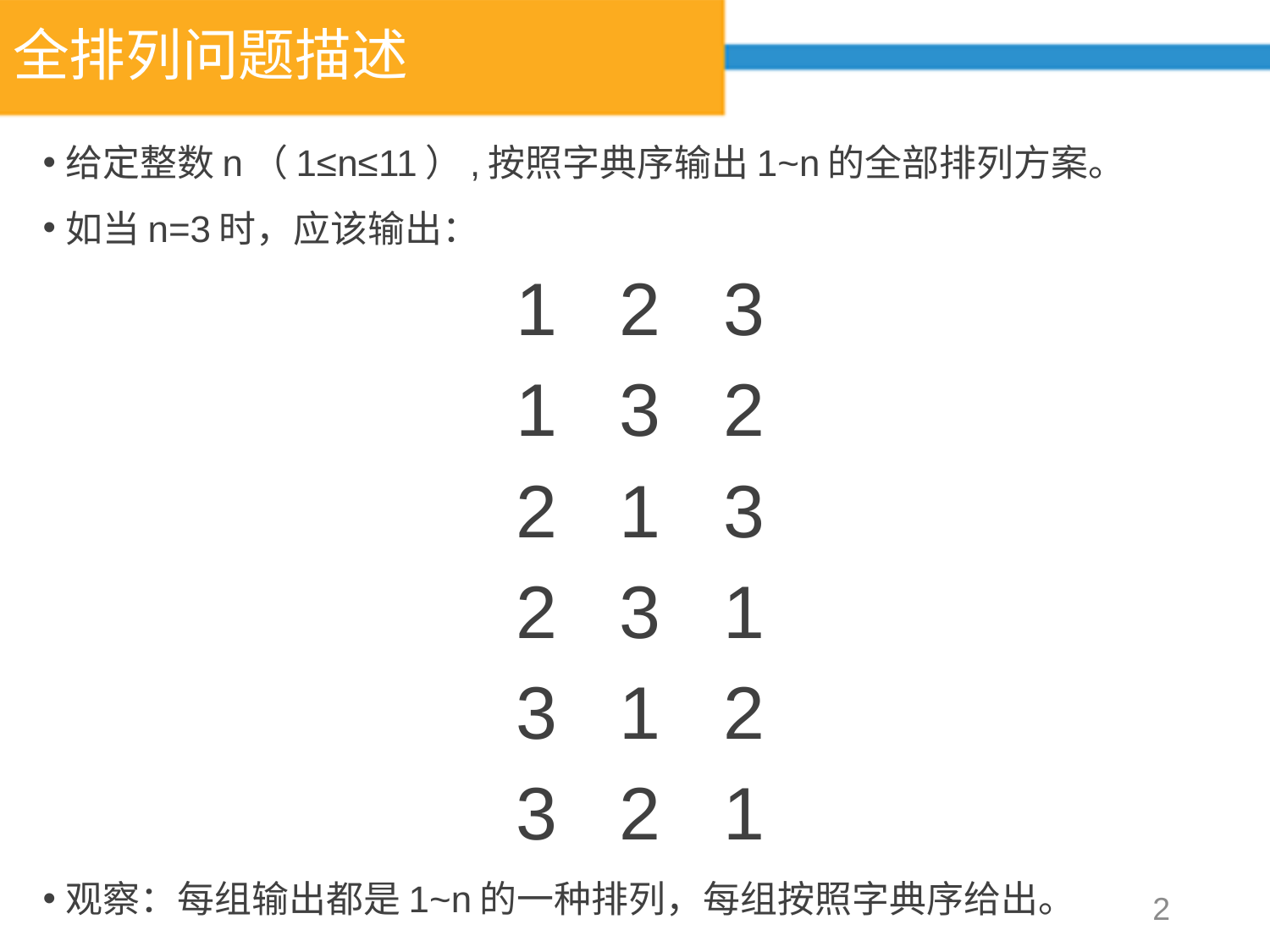

# 全排列问题描述
给定整数n（1≤n≤11）,按照字典序输出1~n的全部排列方案。
如当n=3时，应该输出：
1   2   3
1   3   2
2   1   3
2   3   1
3   1   2
3   2   1
观察：每组输出都是1~n的一种排列，每组按照字典序给出。

2